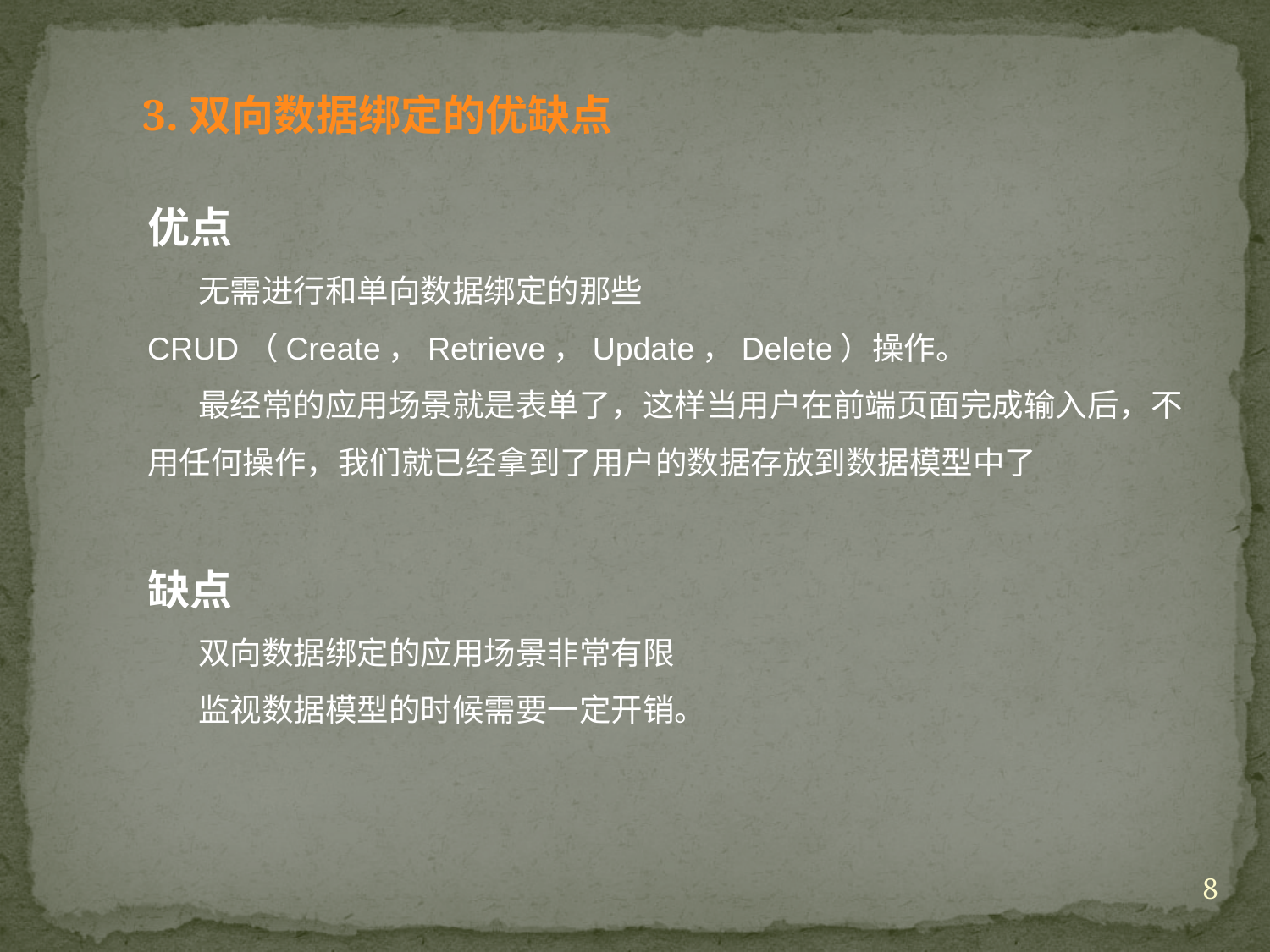

3.双向数据绑定的优缺点
优点
      无需进行和单向数据绑定的那些CRUD（Create，Retrieve，Update，Delete）操作。
      最经常的应用场景就是表单了，这样当用户在前端页面完成输入后，不用任何操作，我们就已经拿到了用户的数据存放到数据模型中了

缺点
      双向数据绑定的应用场景非常有限
      监视数据模型的时候需要一定开销。

8